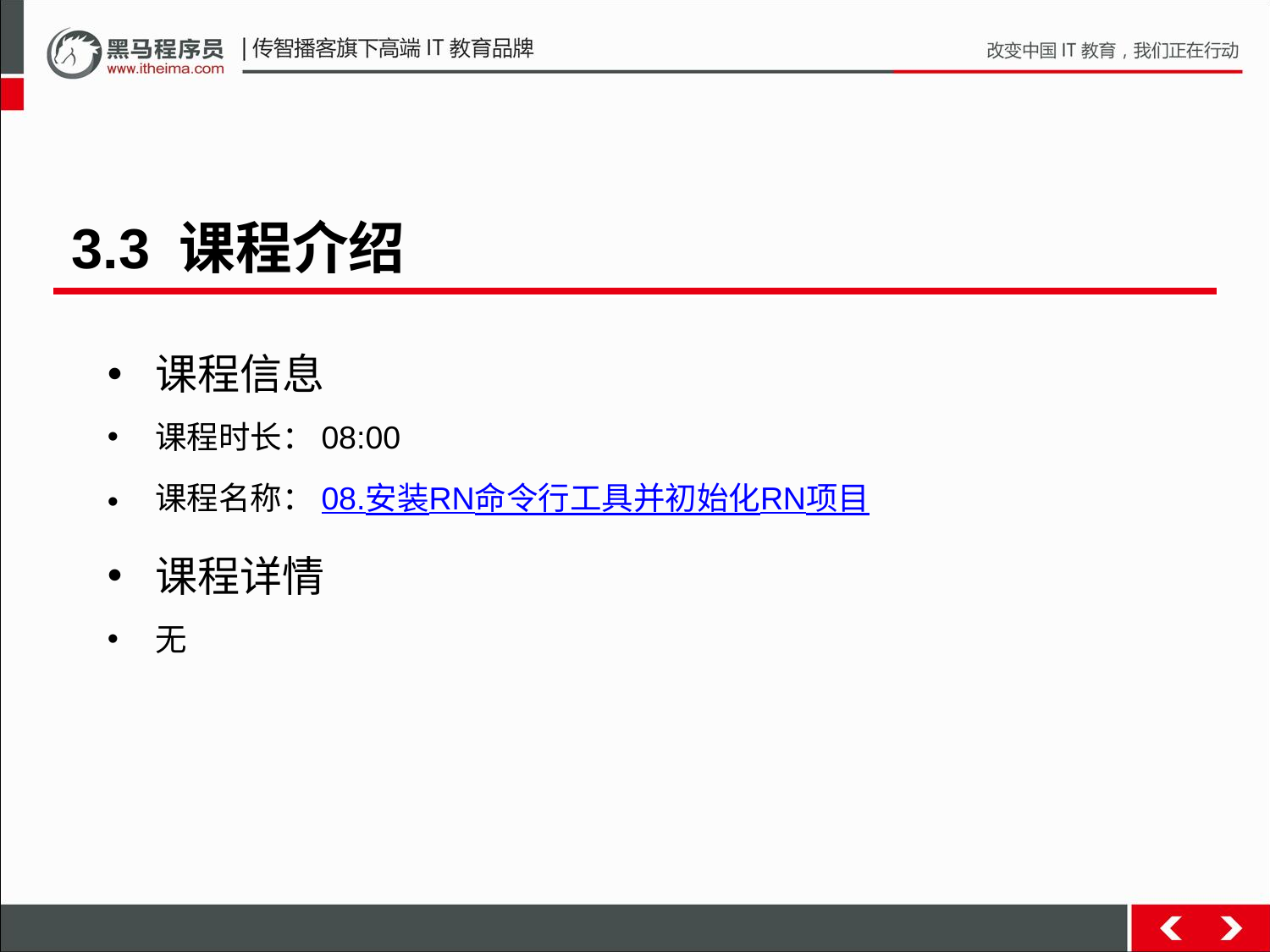

3.3 课程介绍
课程信息
课程时长：08:00
课程名称：08.安装RN命令行工具并初始化RN项目
课程详情
无